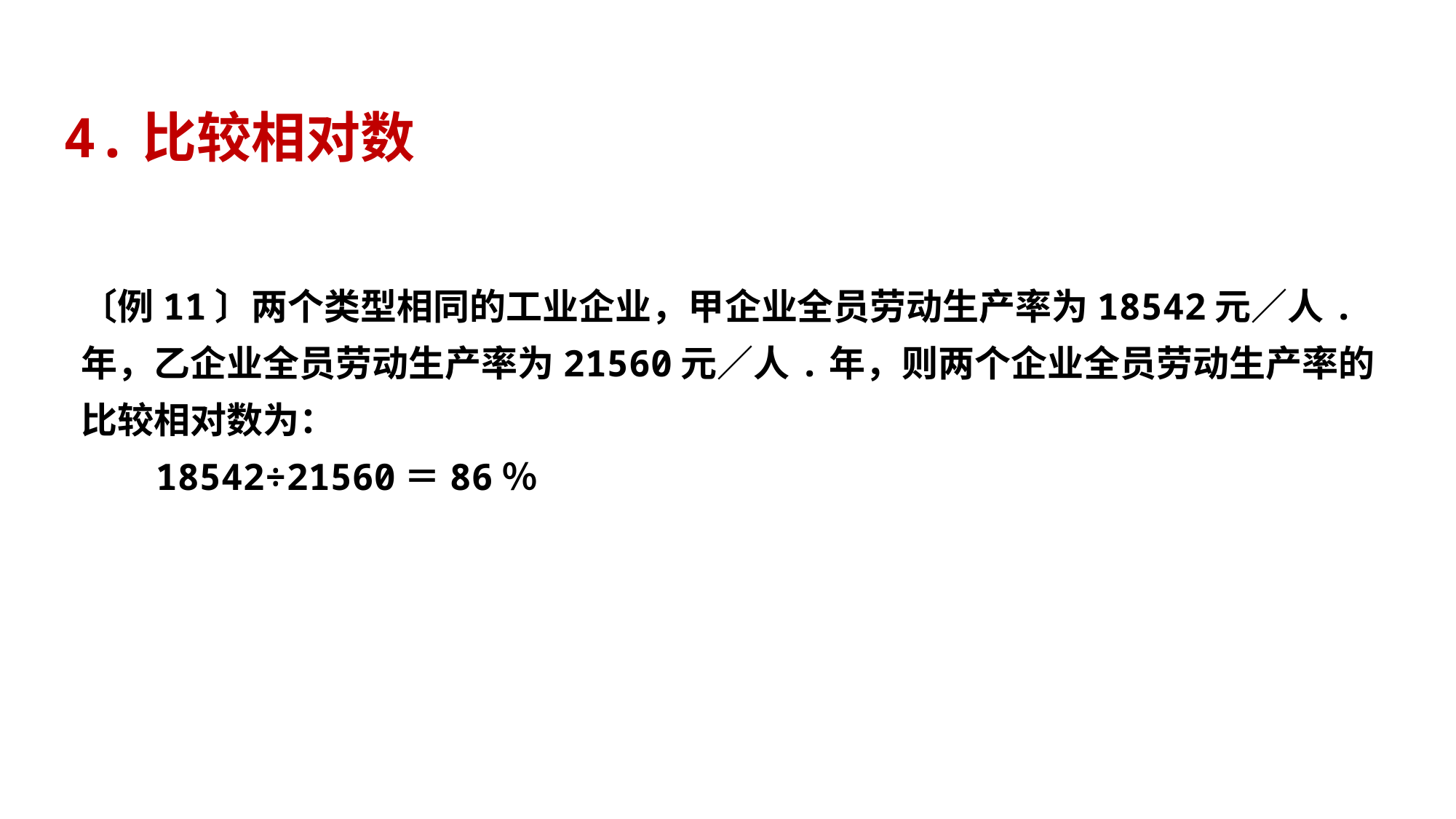

# 〔例11〕两个类型相同的工业企业，甲企业全员劳动生产率为18542元∕人.年，乙企业全员劳动生产率为21560元∕人.年，则两个企业全员劳动生产率的比较相对数为： 18542÷21560＝86％
4.比较相对数